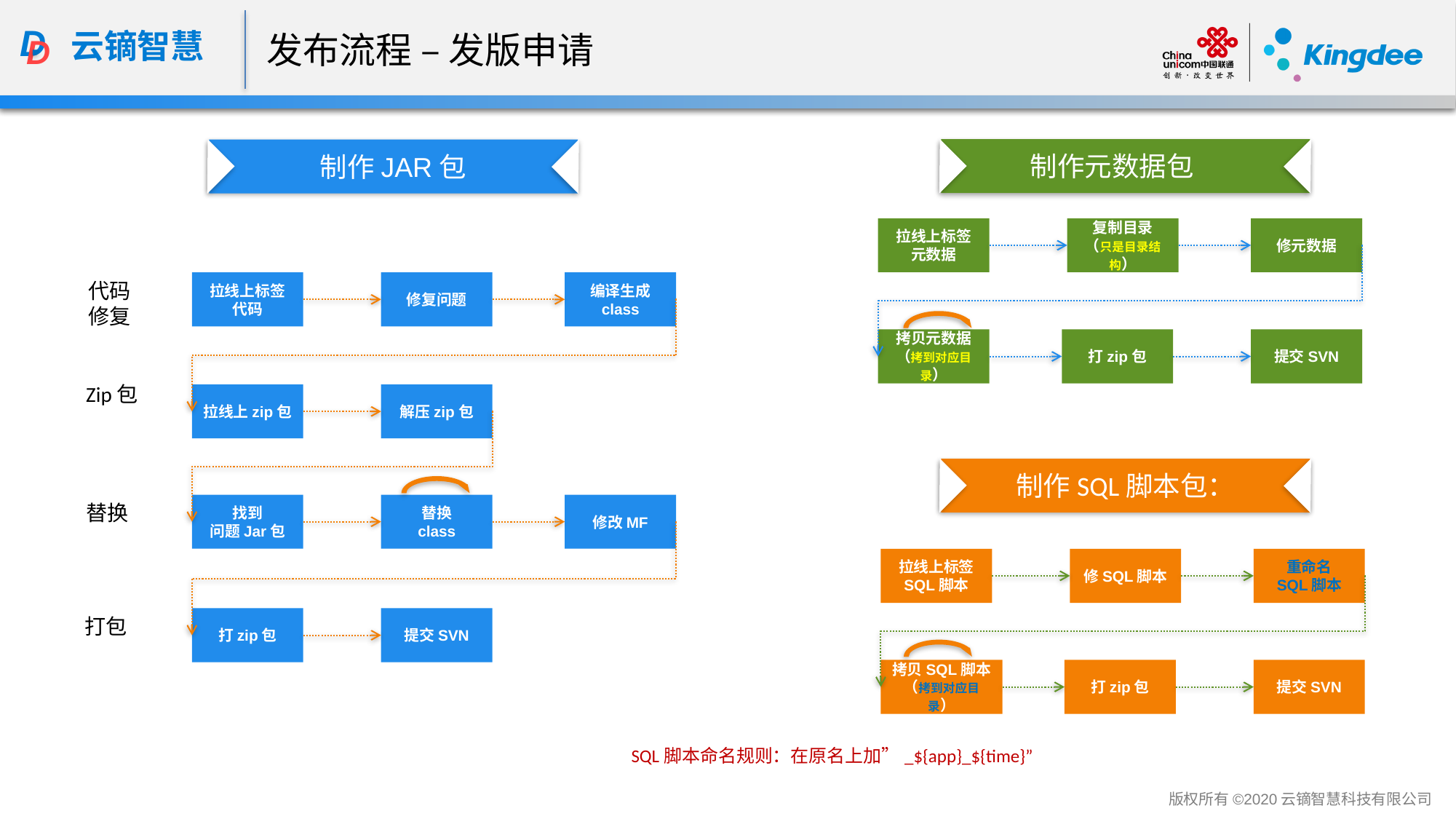

发布流程 – 发版申请

制作元数据包
制作JAR包
拉线上标签
元数据
复制目录
（只是目录结构）
修元数据
代码
修复
拉线上标签
代码
修复问题
编译生成
class

拷贝元数据
（拷到对应目录）
打zip包
提交SVN
Zip包
拉线上zip包
解压zip包

制作SQL脚本包：

替换
找到
问题Jar包
替换
class
修改MF
拉线上标签
SQL脚本
修SQL脚本
重命名
SQL脚本
打包
打zip包
提交SVN

拷贝SQL脚本
（拷到对应目录）
打zip包
提交SVN
SQL脚本命名规则：在原名上加”_${app}_${time}”